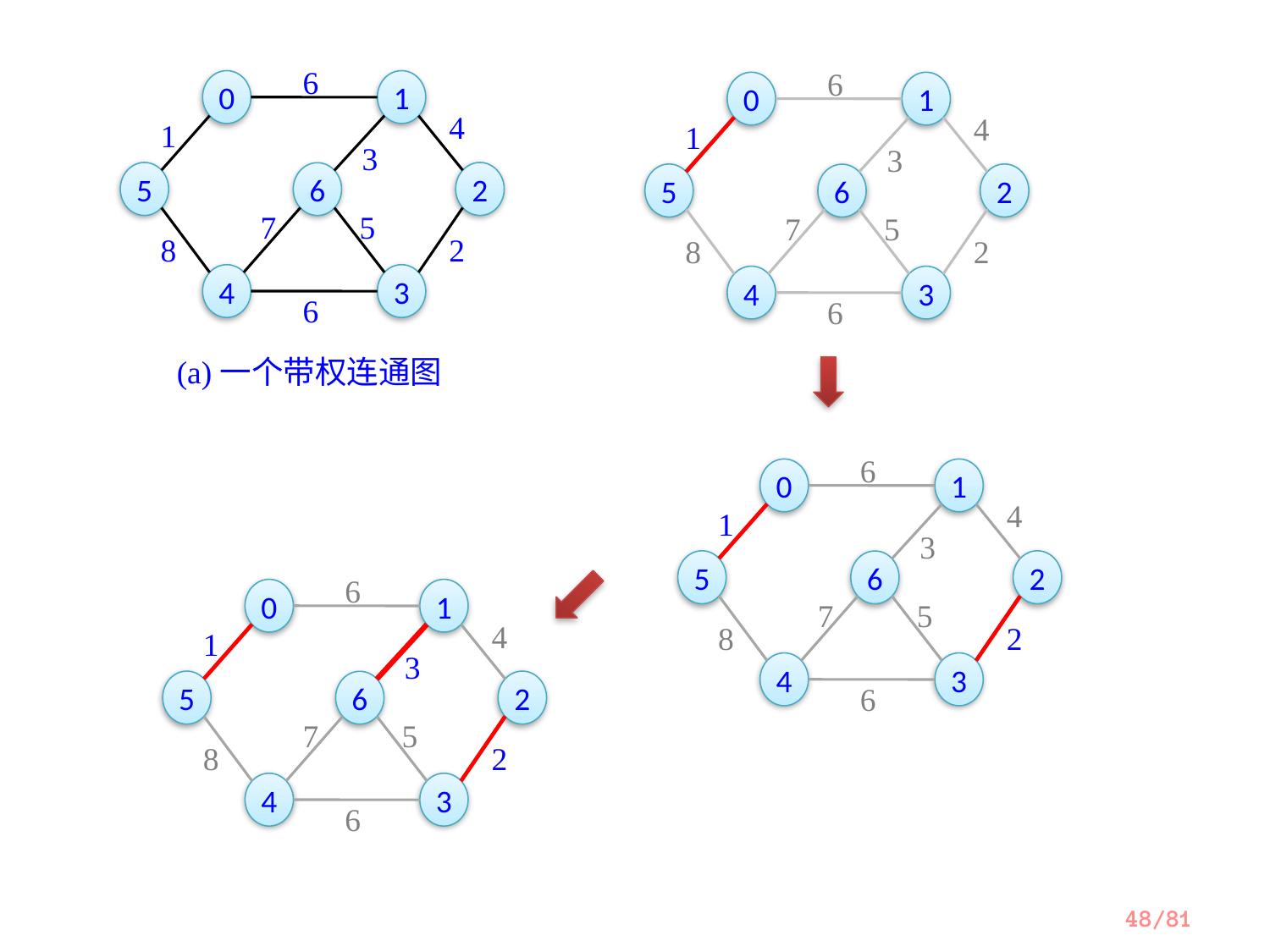

6
6
0
1
0
1

4
4
1

1

3
3
5
2
6
5
2
6

7

5

7

5

8
2
8
2
4
3
4
3

6

6
(a)一个带权连通图

6
0
1

4
1

3
5
2
6

6
0
1

7

5

4
8
2
1

3
4
3
5
2
6

6

7

5

8
2
4
3

6
48/81